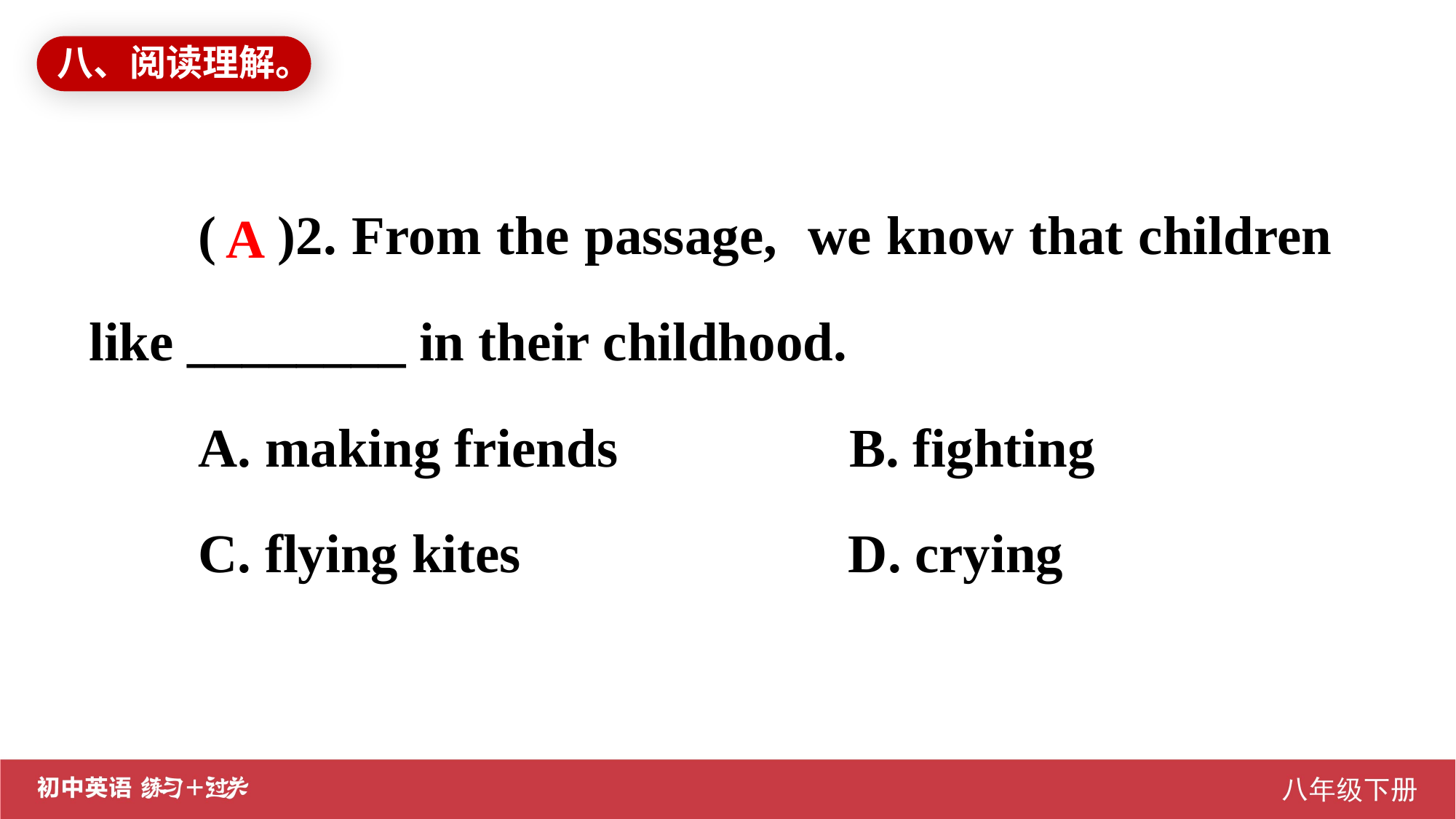

八、阅读理解。

(    )2. From the passage,  we know that children like ________ in their childhood.
A. making friends                 B. fighting
C. flying kites                        D. crying
A